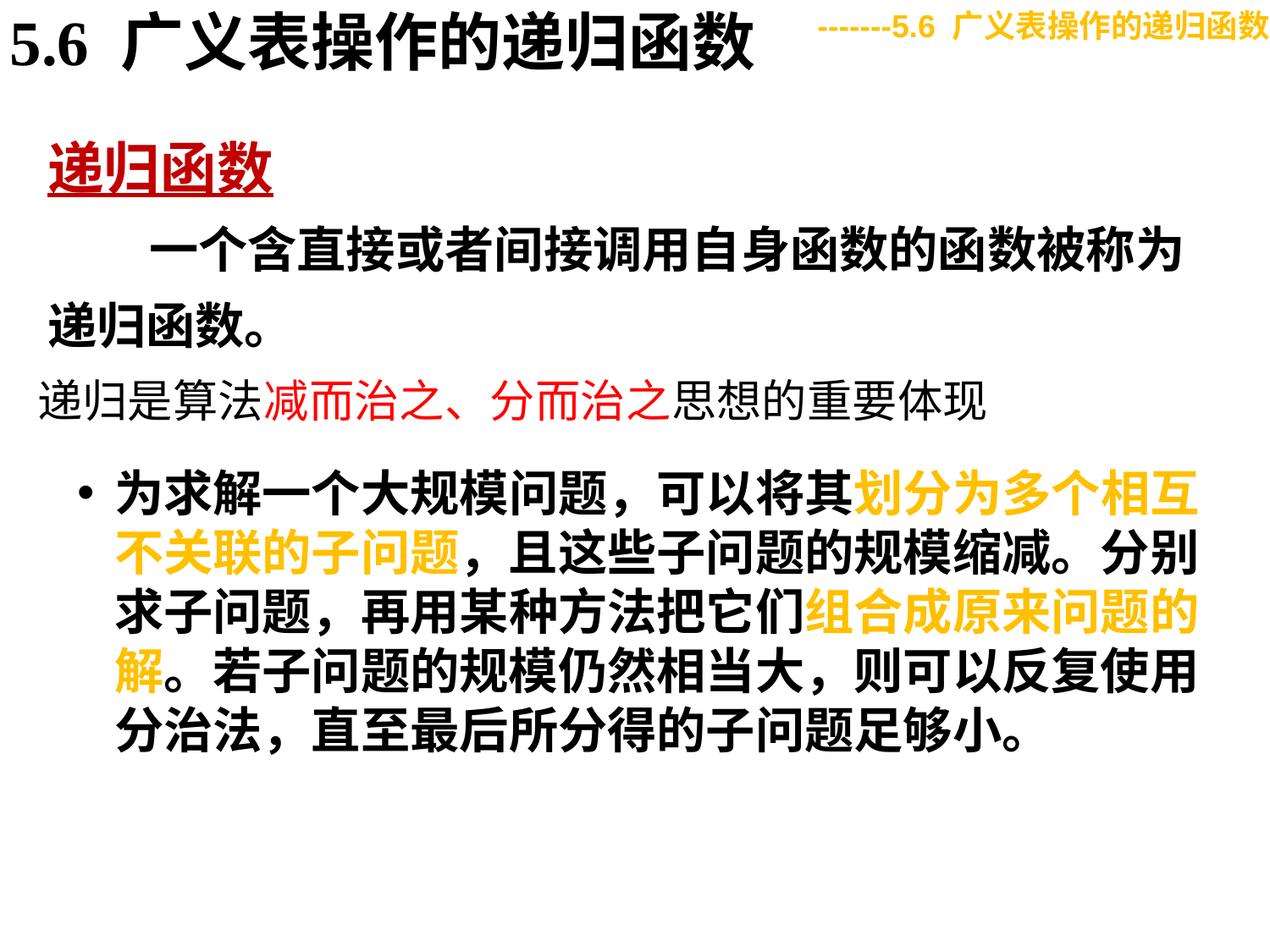

-------5.6 广义表操作的递归函数
5.6 广义表操作的递归函数
递归函数
        一个含直接或者间接调用自身函数的函数被称为递归函数。
递归是算法减而治之、分而治之思想的重要体现
为求解一个大规模问题，可以将其划分为多个相互不关联的子问题，且这些子问题的规模缩减。分别求子问题，再用某种方法把它们组合成原来问题的解。若子问题的规模仍然相当大，则可以反复使用分治法，直至最后所分得的子问题足够小。